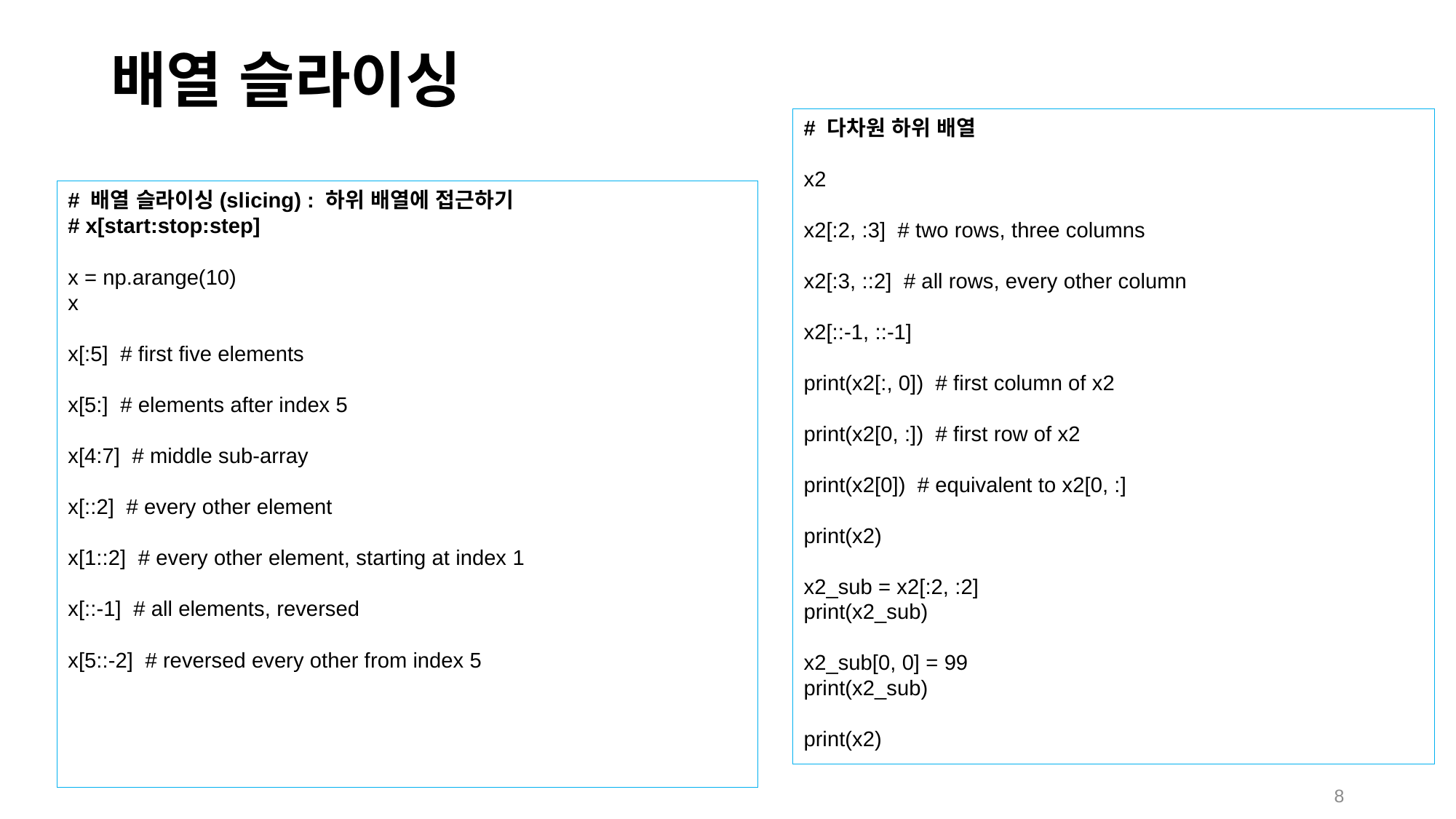

# 배열 슬라이싱
# 다차원 하위 배열

x2

x2[:2, :3]  # two rows, three columns

x2[:3, ::2]  # all rows, every other column

x2[::-1, ::-1]

print(x2[:, 0])  # first column of x2

print(x2[0, :])  # first row of x2

print(x2[0])  # equivalent to x2[0, :]

print(x2)

x2_sub = x2[:2, :2]
print(x2_sub)

x2_sub[0, 0] = 99
print(x2_sub)

print(x2)
# 배열 슬라이싱(slicing) : 하위 배열에 접근하기
# x[start:stop:step]

x = np.arange(10)
x

x[:5]  # first five elements

x[5:]  # elements after index 5

x[4:7]  # middle sub-array

x[::2]  # every other element

x[1::2]  # every other element, starting at index 1

x[::-1]  # all elements, reversed

x[5::-2]  # reversed every other from index 5

8